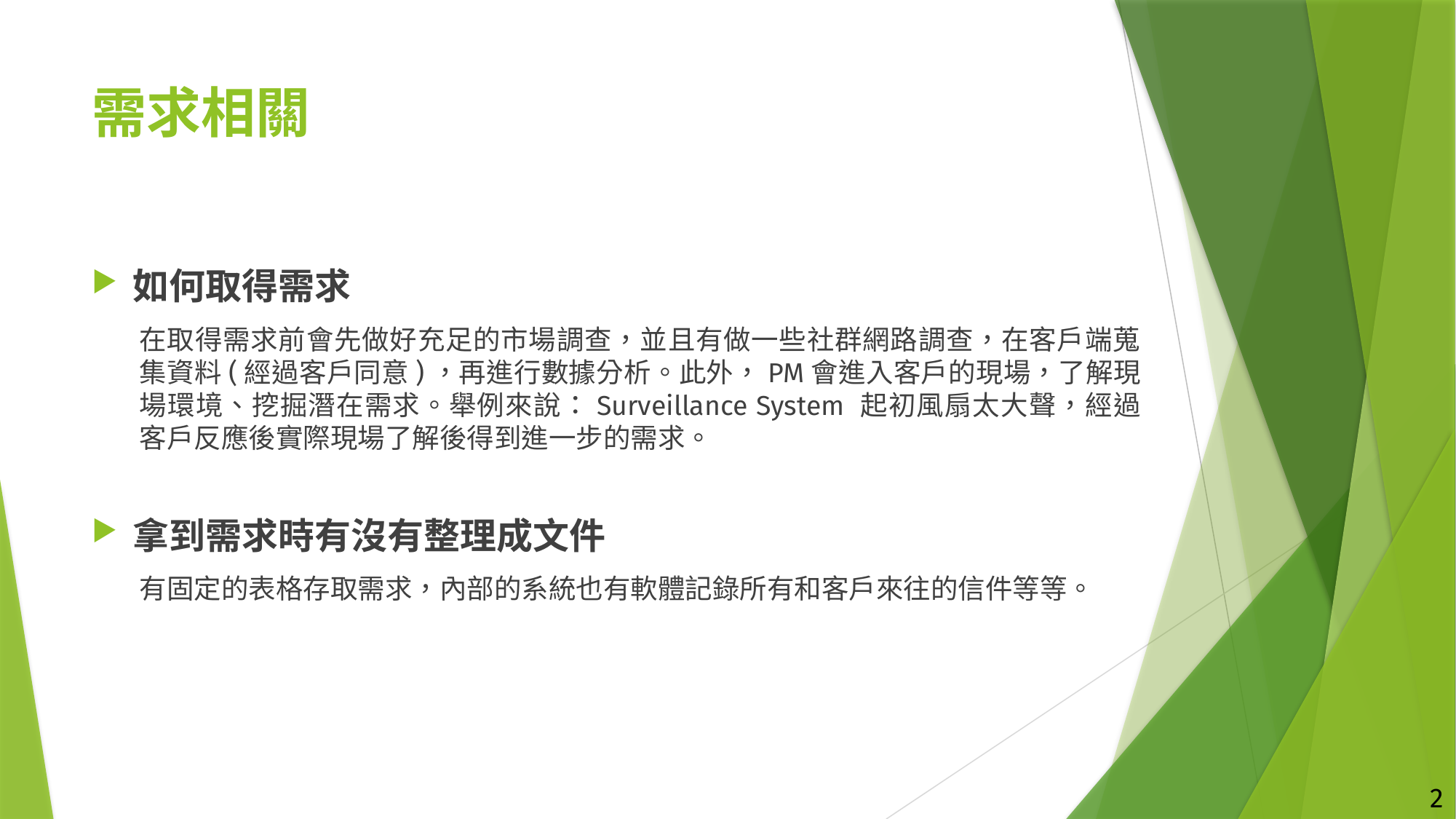

# 需求相關
如何取得需求
在取得需求前會先做好充足的市場調查，並且有做一些社群網路調查，在客戶端蒐集資料(經過客戶同意)，再進行數據分析。此外，PM會進入客戶的現場，了解現場環境、挖掘潛在需求。舉例來說：Surveillance System 起初風扇太大聲，經過客戶反應後實際現場了解後得到進一步的需求。

拿到需求時有沒有整理成文件
有固定的表格存取需求，內部的系統也有軟體記錄所有和客戶來往的信件等等。
2